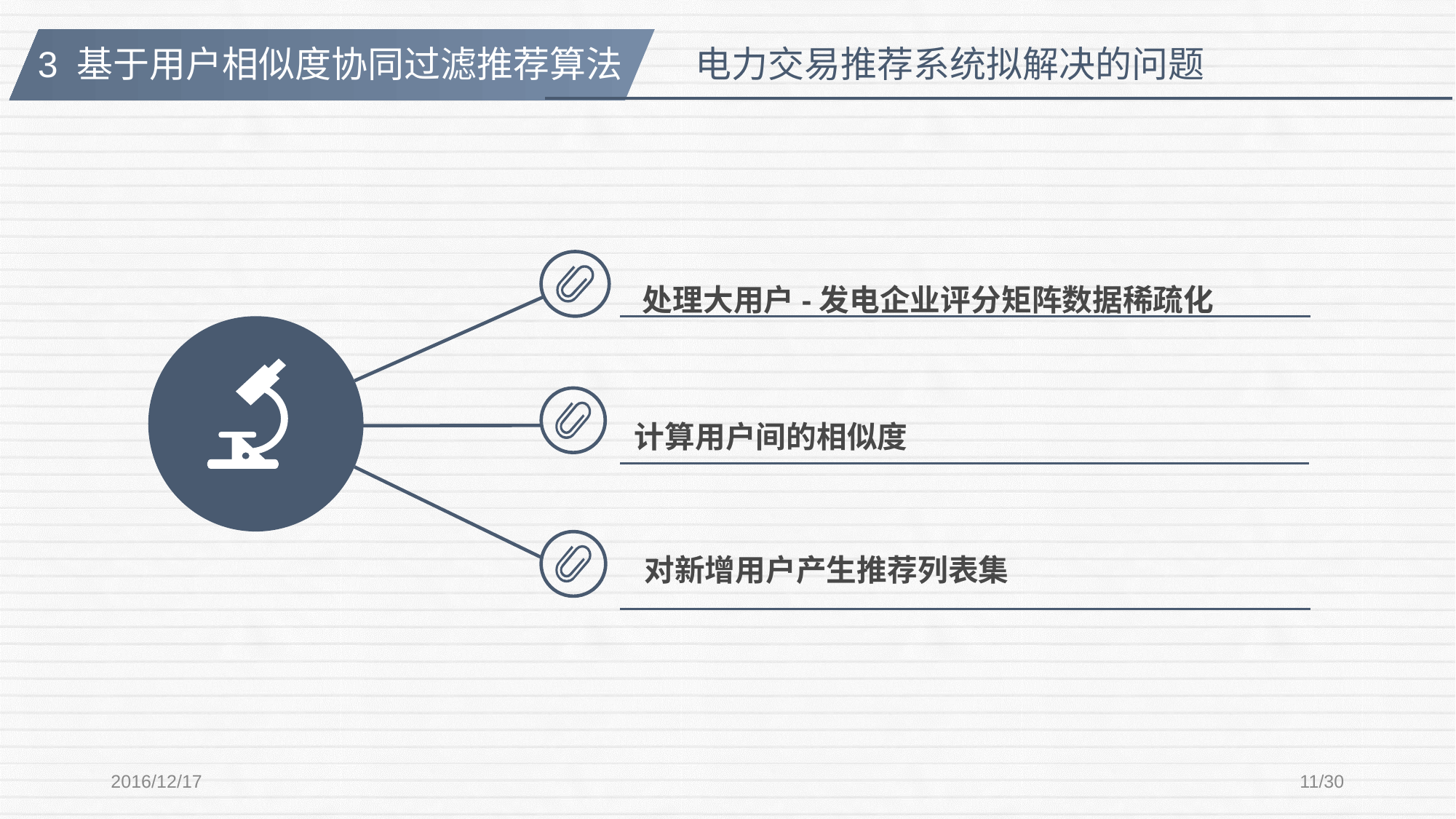

3 基于用户相似度协同过滤推荐算法
电力交易推荐系统拟解决的问题

处理大用户-发电企业评分矩阵数据稀疏化

计算用户间的相似度

对新增用户产生推荐列表集
2016/12/17
11/30